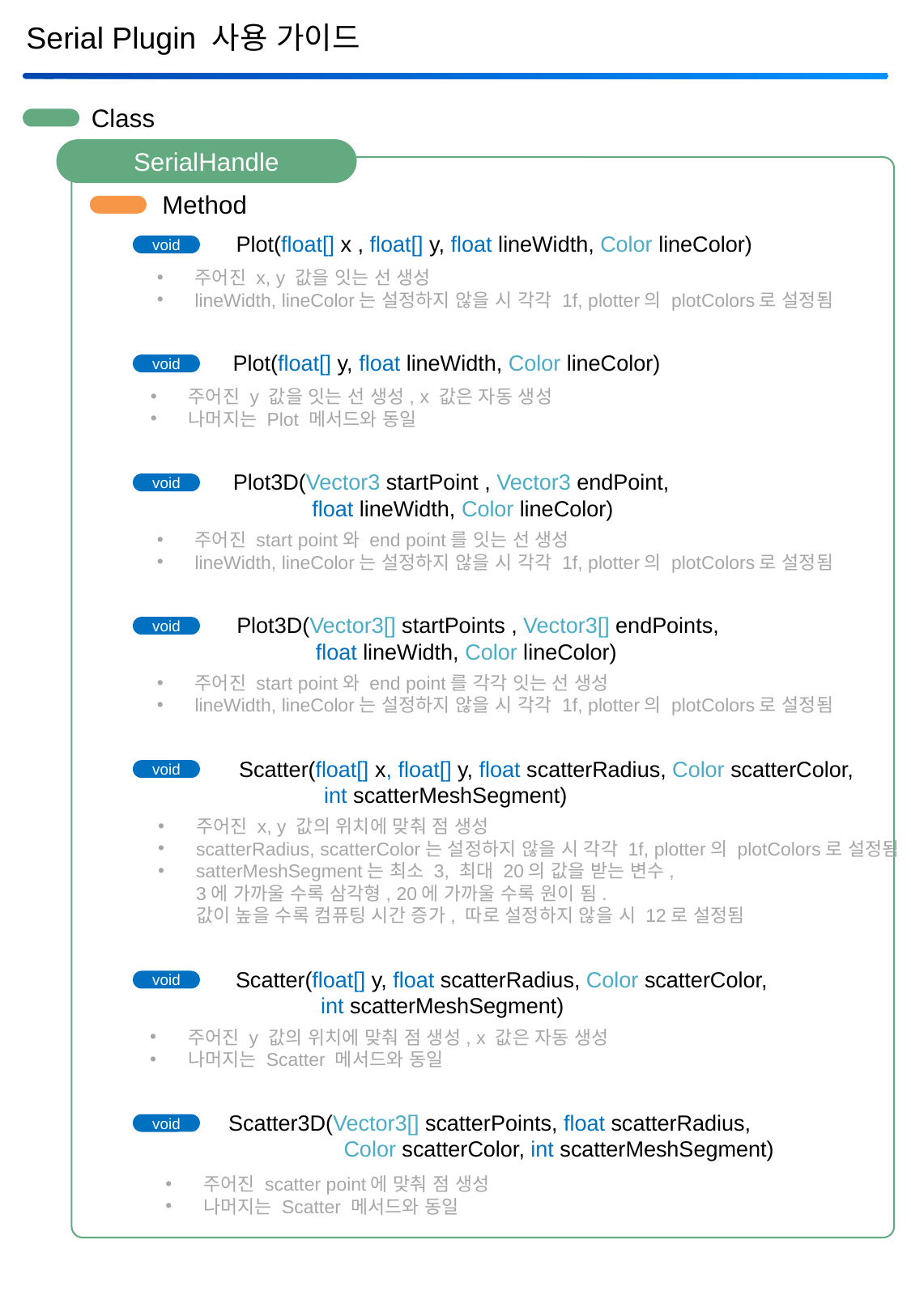

Serial Plugin 사용 가이드

Class

SerialHandle

Method

Plot(float[] x , float[] y, float lineWidth, Color lineColor)
void
주어진 x, y 값을 잇는 선 생성
lineWidth, lineColor는 설정하지 않을 시 각각 1f, plotter의 plotColors로 설정됨
Plot(float[] y, float lineWidth, Color lineColor)
void
주어진 y 값을 잇는 선 생성, x 값은 자동 생성
나머지는 Plot 메서드와 동일
Plot3D(Vector3 startPoint , Vector3 endPoint,
             float lineWidth, Color lineColor)
void
주어진 start point와 end point를 잇는 선 생성
lineWidth, lineColor는 설정하지 않을 시 각각 1f, plotter의 plotColors로 설정됨
Plot3D(Vector3[] startPoints , Vector3[] endPoints,
             float lineWidth, Color lineColor)
void
주어진 start point와 end point를 각각 잇는 선 생성
lineWidth, lineColor는 설정하지 않을 시 각각 1f, plotter의 plotColors로 설정됨
Scatter(float[] x, float[] y, float scatterRadius, Color scatterColor,
              int scatterMeshSegment)
void
주어진 x, y 값의 위치에 맞춰 점 생성
scatterRadius, scatterColor는 설정하지 않을 시 각각 1f, plotter의 plotColors로 설정됨
satterMeshSegment는 최소 3, 최대 20의 값을 받는 변수,
3에 가까울 수록 삼각형, 20에 가까울 수록 원이 됨.
값이 높을 수록 컴퓨팅 시간 증가, 따로 설정하지 않을 시 12로 설정됨
Scatter(float[] y, float scatterRadius, Color scatterColor,
              int scatterMeshSegment)
void
주어진 y 값의 위치에 맞춰 점 생성, x 값은 자동 생성
나머지는 Scatter 메서드와 동일
Scatter3D(Vector3[] scatterPoints, float scatterRadius,
                   Color scatterColor, int scatterMeshSegment)
void
주어진 scatter point에 맞춰 점 생성
나머지는 Scatter 메서드와 동일